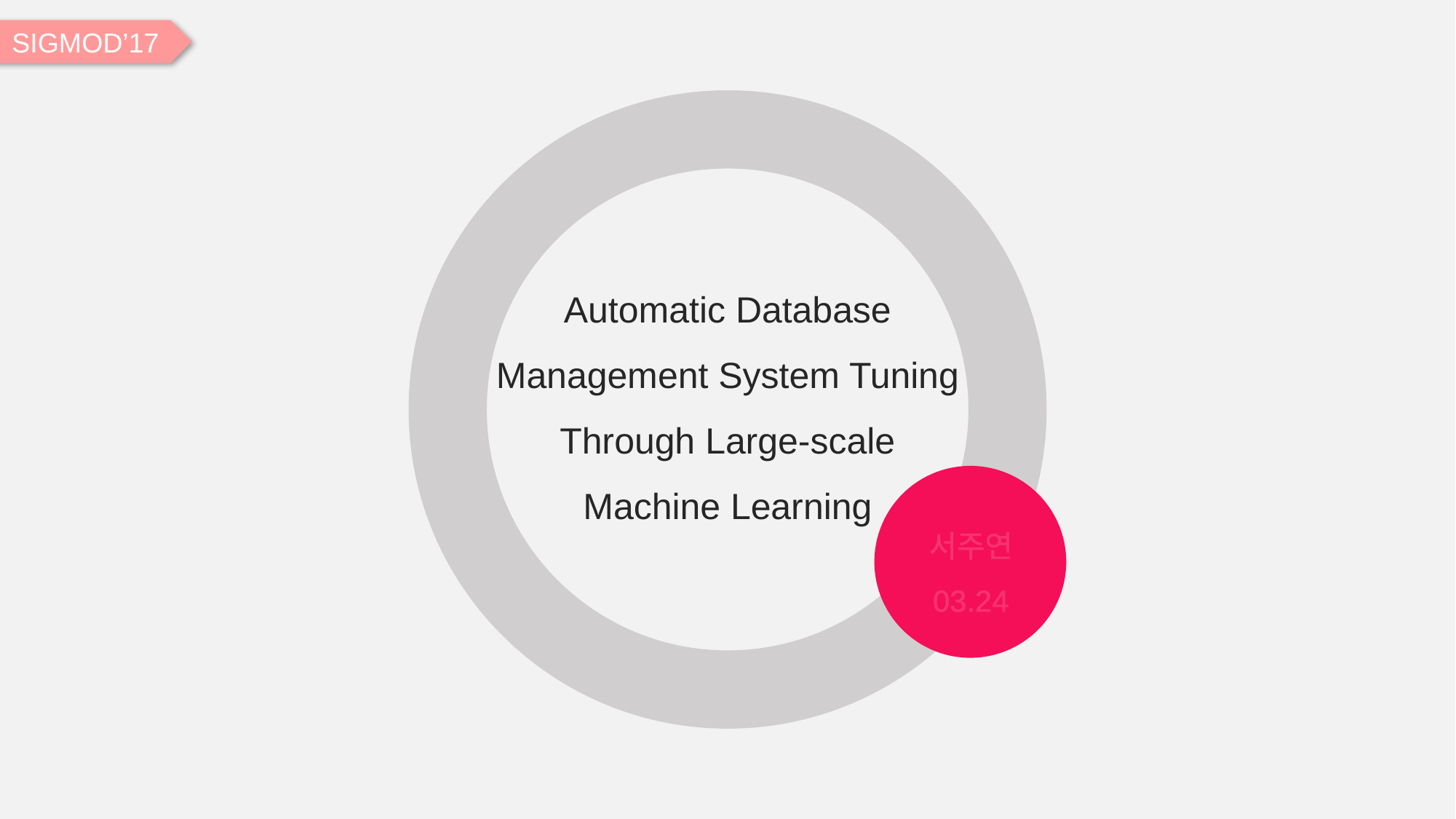

SIGMOD’17
Automatic Database
Management System Tuning
Through Large-scale
Machine Learning
서주연
03.24